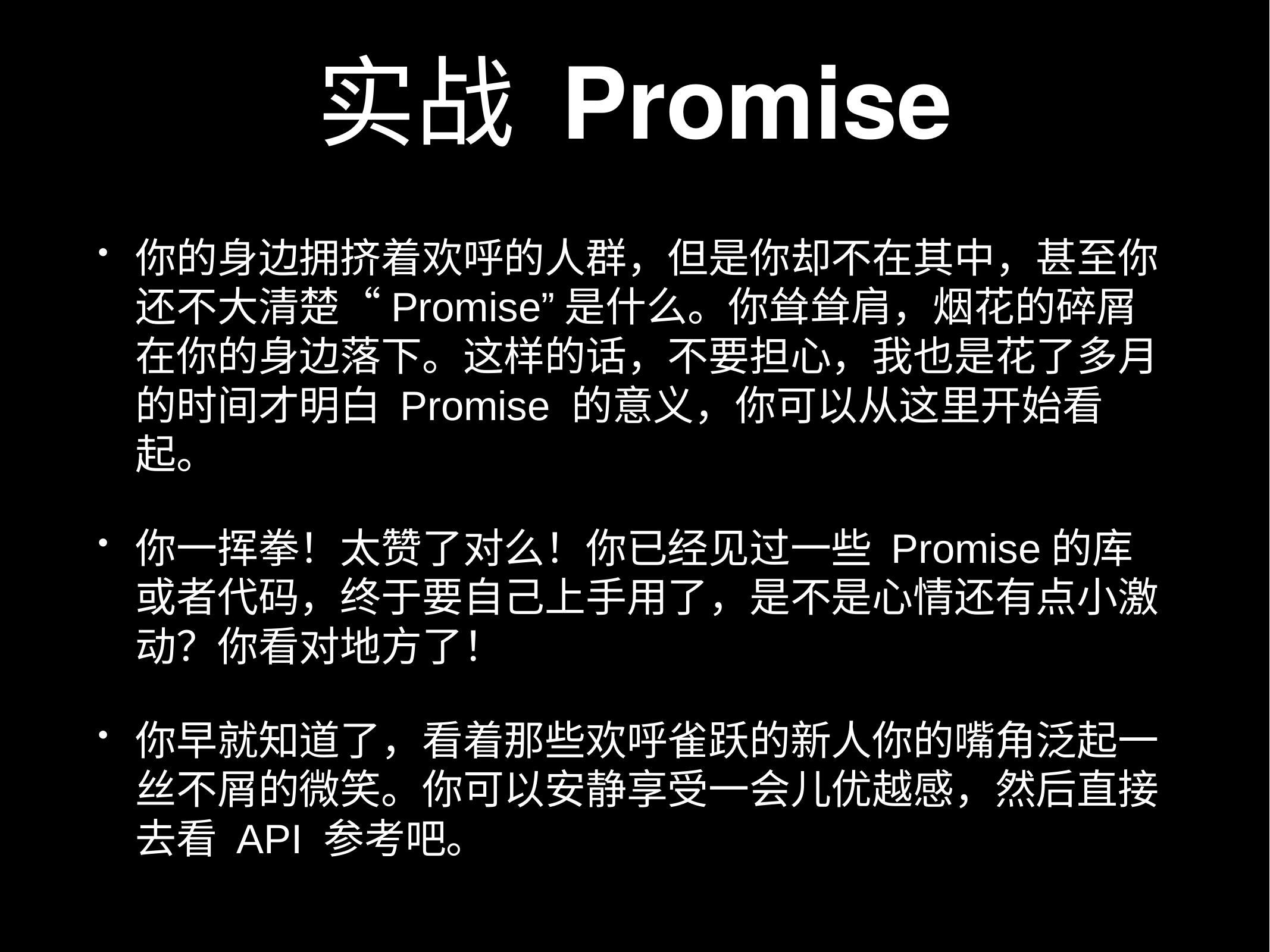

# 实战 Promise
你的身边拥挤着欢呼的人群，但是你却不在其中，甚至你还不大清楚“Promise”是什么。你耸耸肩，烟花的碎屑在你的身边落下。这样的话，不要担心，我也是花了多月的时间才明白 Promise 的意义，你可以从这里开始看起。
你一挥拳！太赞了对么！你已经见过一些 Promise的库或者代码，终于要自己上手用了，是不是心情还有点小激动？你看对地方了！
你早就知道了，看着那些欢呼雀跃的新人你的嘴角泛起一丝不屑的微笑。你可以安静享受一会儿优越感，然后直接去看 API 参考吧。